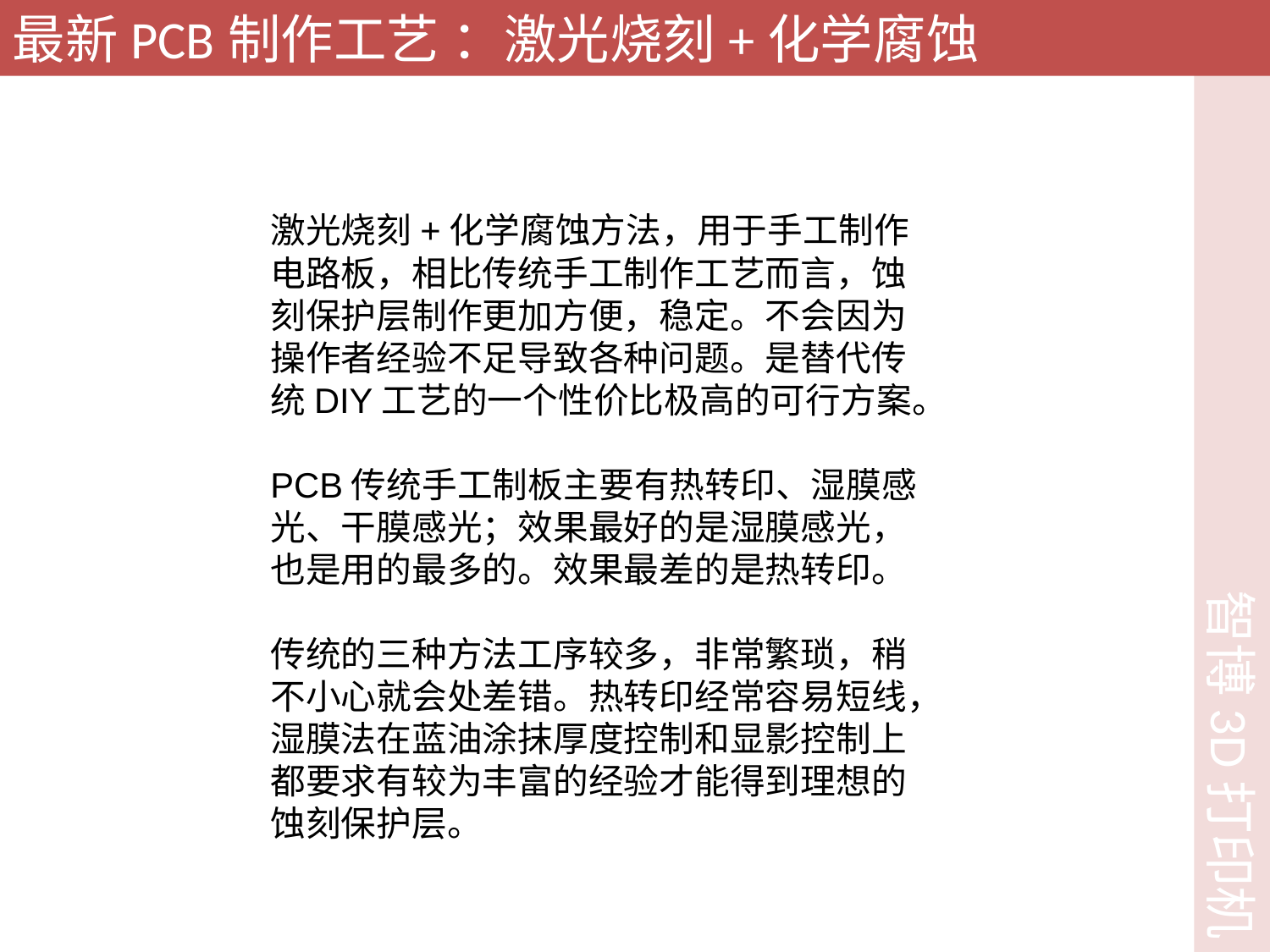

最新PCB制作工艺 ：激光烧刻+化学腐蚀
激光烧刻+化学腐蚀方法，用于手工制作电路板，相比传统手工制作工艺而言，蚀刻保护层制作更加方便，稳定。不会因为操作者经验不足导致各种问题。是替代传统DIY工艺的一个性价比极高的可行方案。

PCB传统手工制板主要有热转印、湿膜感光、干膜感光；效果最好的是湿膜感光，也是用的最多的。效果最差的是热转印。

传统的三种方法工序较多，非常繁琐，稍不小心就会处差错。热转印经常容易短线，湿膜法在蓝油涂抹厚度控制和显影控制上都要求有较为丰富的经验才能得到理想的蚀刻保护层。
智博3D打印机